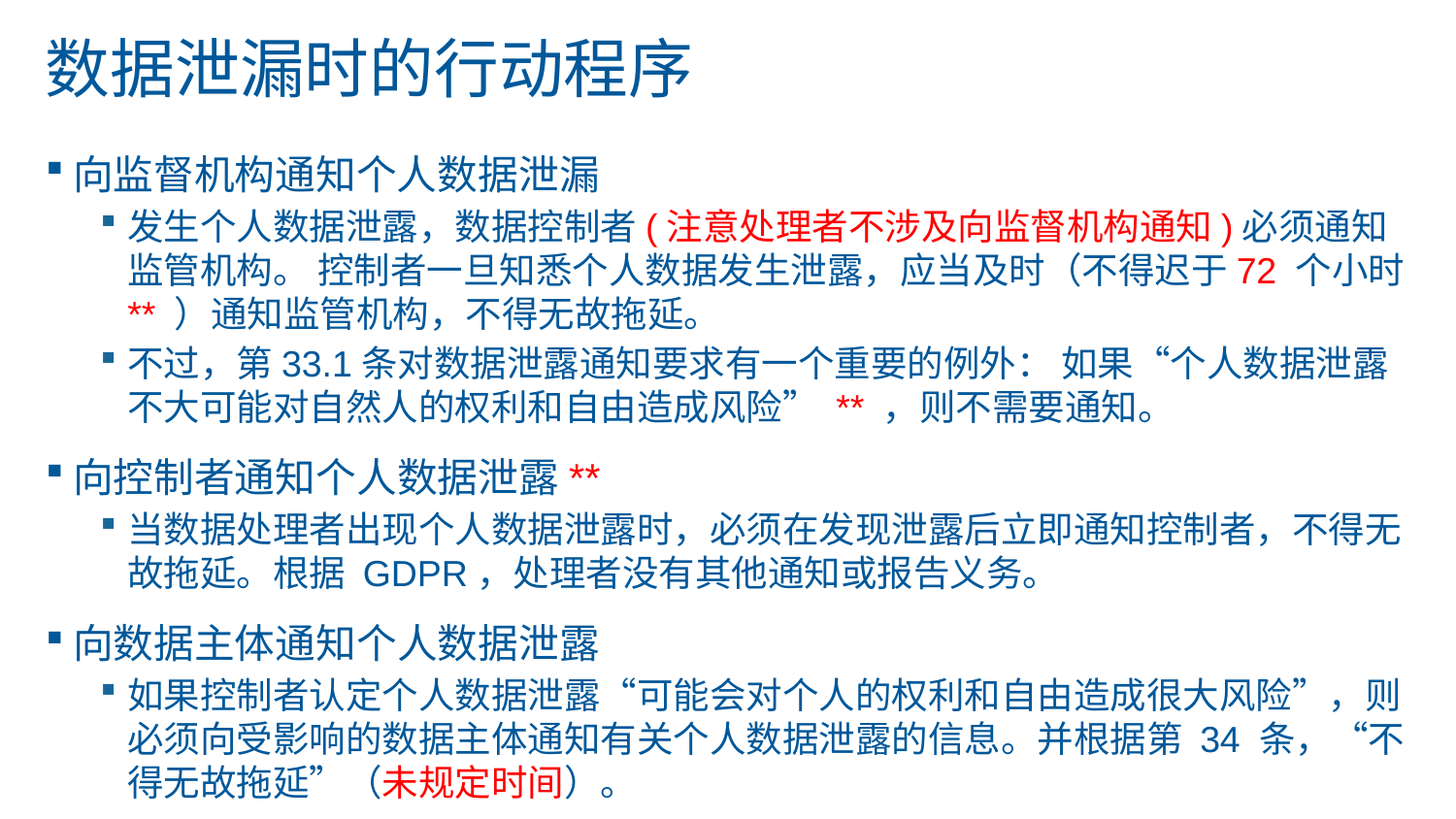

# 数据泄漏时的行动程序
向监督机构通知个人数据泄漏
发生个人数据泄露，数据控制者(注意处理者不涉及向监督机构通知)必须通知监管机构。 控制者一旦知悉个人数据发生泄露，应当及时（不得迟于72 个小时** ）通知监管机构，不得无故拖延。
不过，第33.1条对数据泄露通知要求有一个重要的例外： 如果“个人数据泄露不大可能对自然人的权利和自由造成风险” ** ，则不需要通知。
向控制者通知个人数据泄露**
当数据处理者出现个人数据泄露时，必须在发现泄露后立即通知控制者，不得无故拖延。根据 GDPR，处理者没有其他通知或报告义务。
向数据主体通知个人数据泄露
如果控制者认定个人数据泄露“可能会对个人的权利和自由造成很大风险”，则必须向受影响的数据主体通知有关个人数据泄露的信息。并根据第 34 条，“不得无故拖延”（未规定时间）。